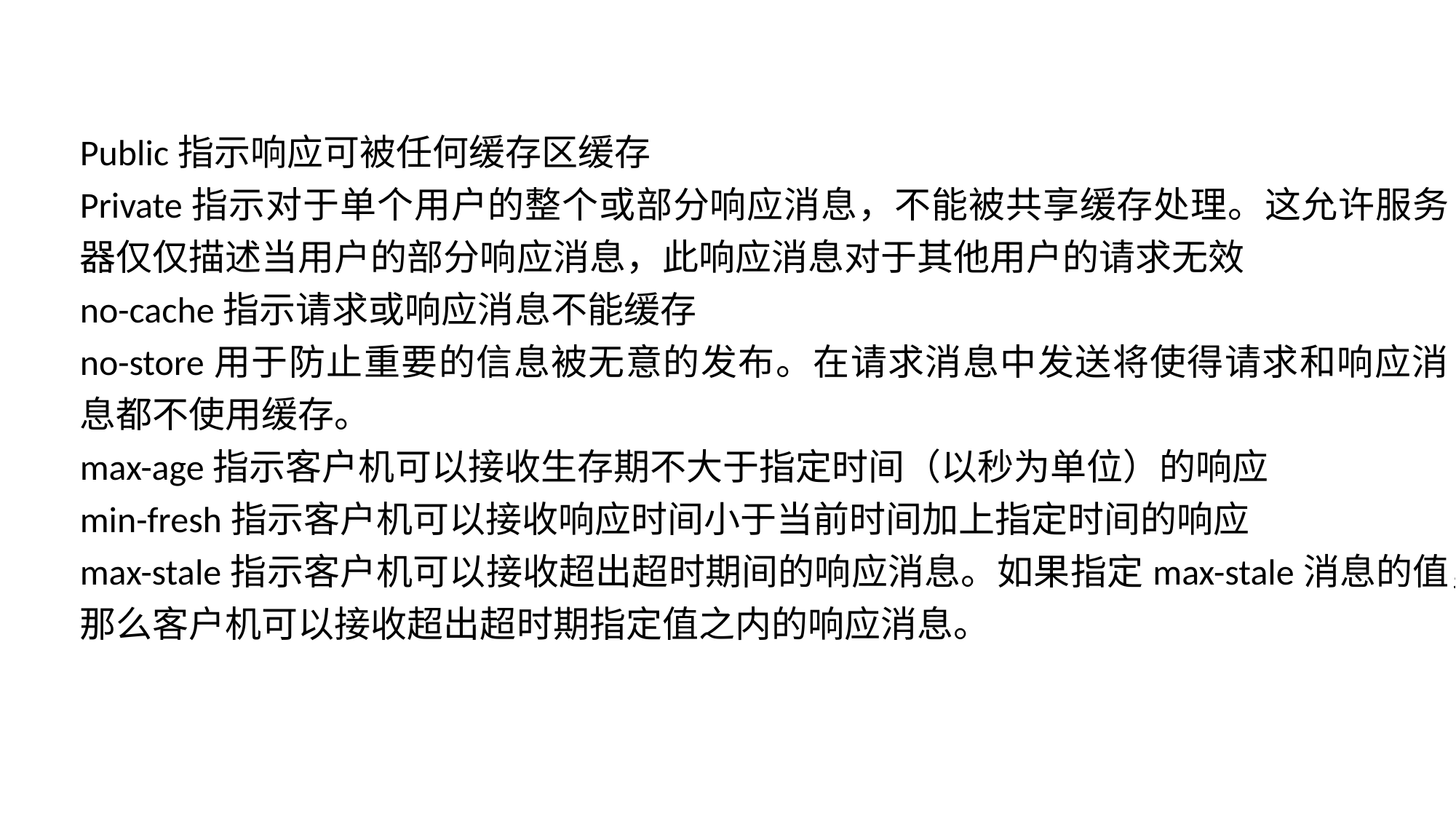

# 内容提要
Public指示响应可被任何缓存区缓存
Private指示对于单个用户的整个或部分响应消息，不能被共享缓存处理。这允许服务器仅仅描述当用户的部分响应消息，此响应消息对于其他用户的请求无效
no-cache指示请求或响应消息不能缓存
no-store用于防止重要的信息被无意的发布。在请求消息中发送将使得请求和响应消息都不使用缓存。
max-age指示客户机可以接收生存期不大于指定时间（以秒为单位）的响应
min-fresh指示客户机可以接收响应时间小于当前时间加上指定时间的响应
max-stale指示客户机可以接收超出超时期间的响应消息。如果指定max-stale消息的值，那么客户机可以接收超出超时期指定值之内的响应消息。